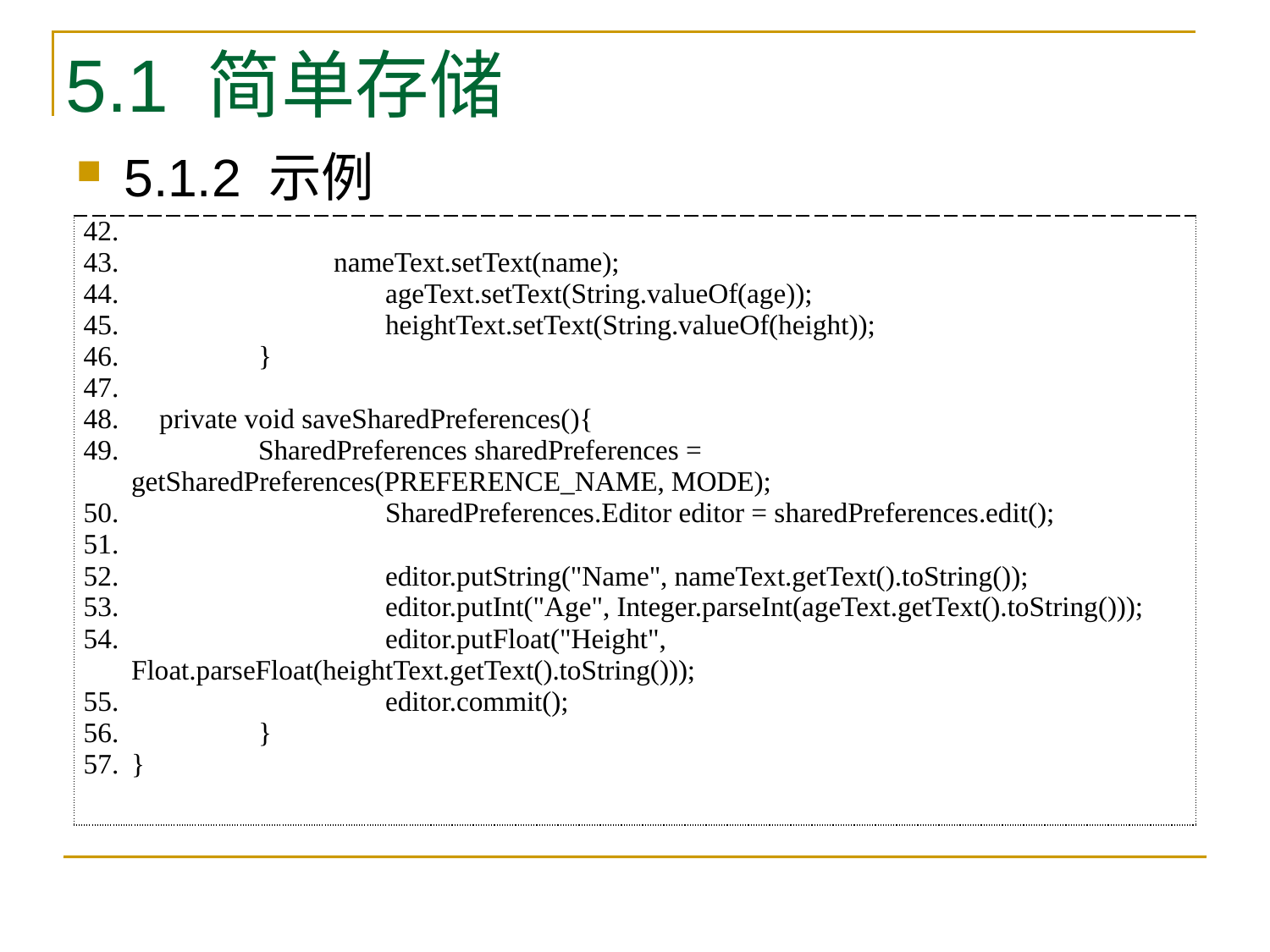

# 5.1 简单存储
5.1.2 示例

| 42. nameText.setText(name); ageText.setText(String.valueOf(age)); heightText.setText(String.valueOf(height)); } private void saveSharedPreferences(){ SharedPreferences sharedPreferences = getSharedPreferences(PREFERENCE\_NAME, MODE); SharedPreferences.Editor editor = sharedPreferences.edit(); editor.putString("Name", nameText.getText().toString()); editor.putInt("Age", Integer.parseInt(ageText.getText().toString())); editor.putFloat("Height", Float.parseFloat(heightText.getText().toString())); editor.commit(); } } |
| --- |